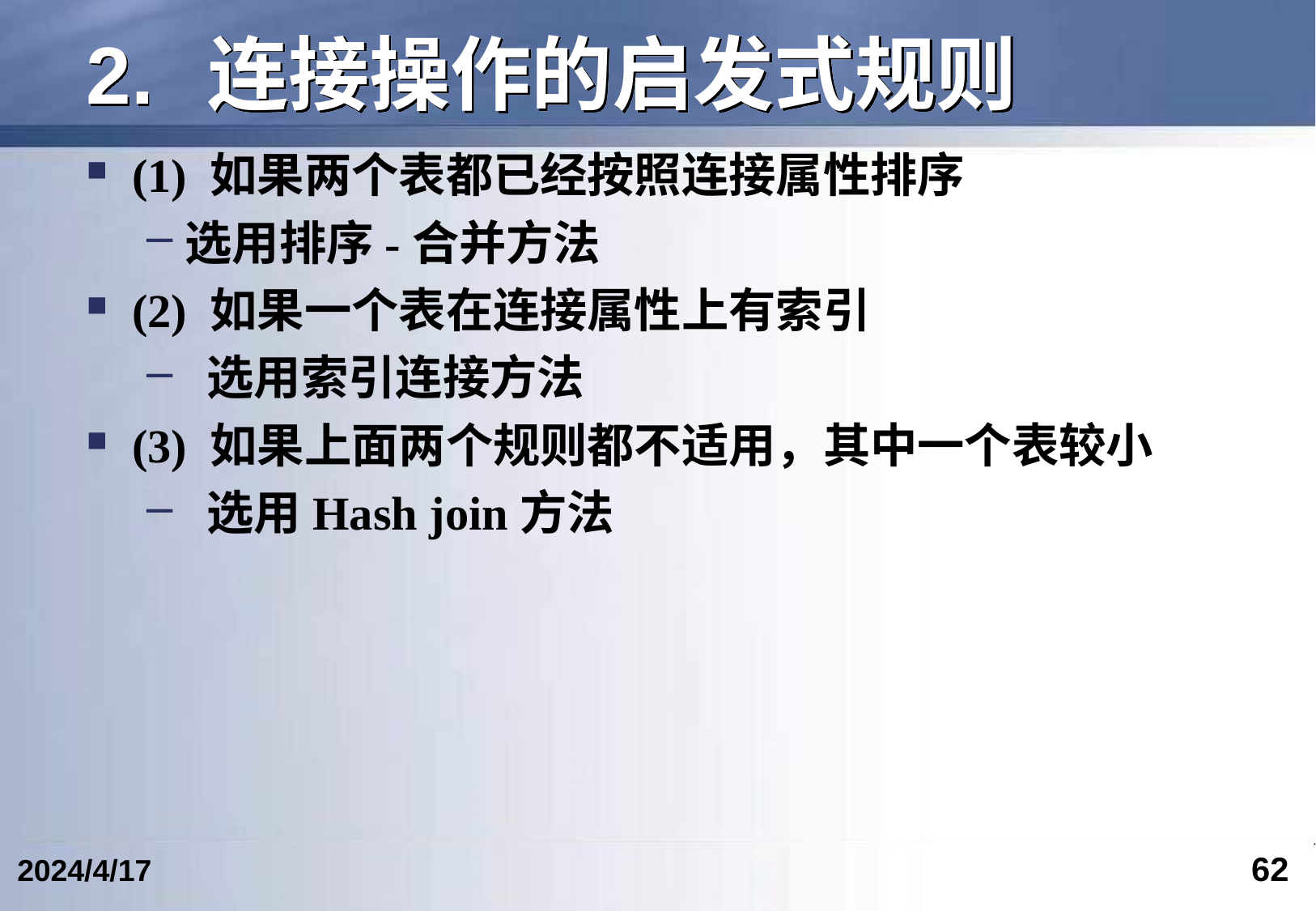

# 2.	连接操作的启发式规则
(1) 如果两个表都已经按照连接属性排序
选用排序-合并方法
(2) 如果一个表在连接属性上有索引
 选用索引连接方法
(3) 如果上面两个规则都不适用，其中一个表较小
 选用Hash join方法
62
2024/4/17